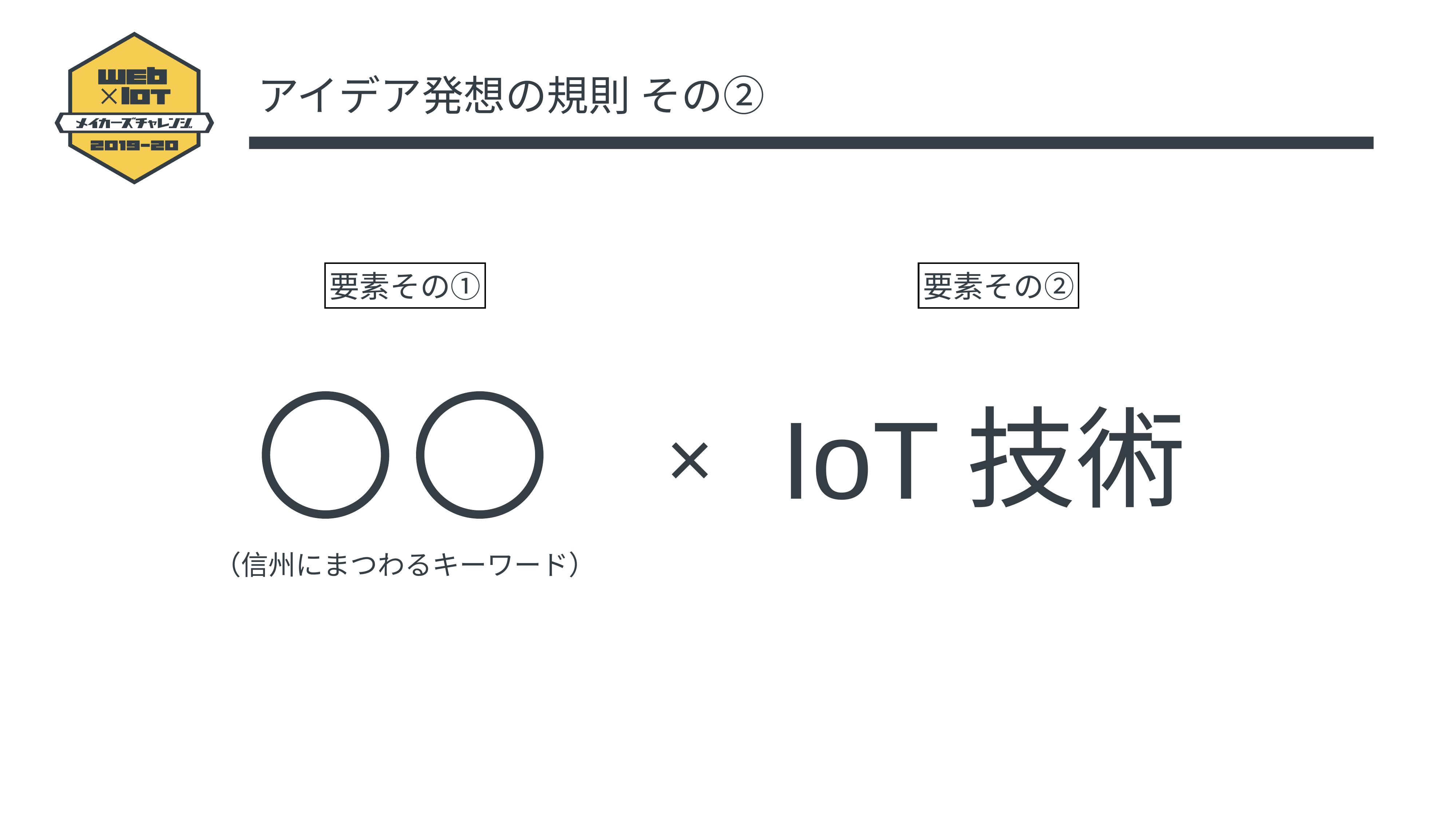

アイデア発想の規則 その②
要素その①
要素その②
IoT技術
×

（信州にまつわるキーワード）